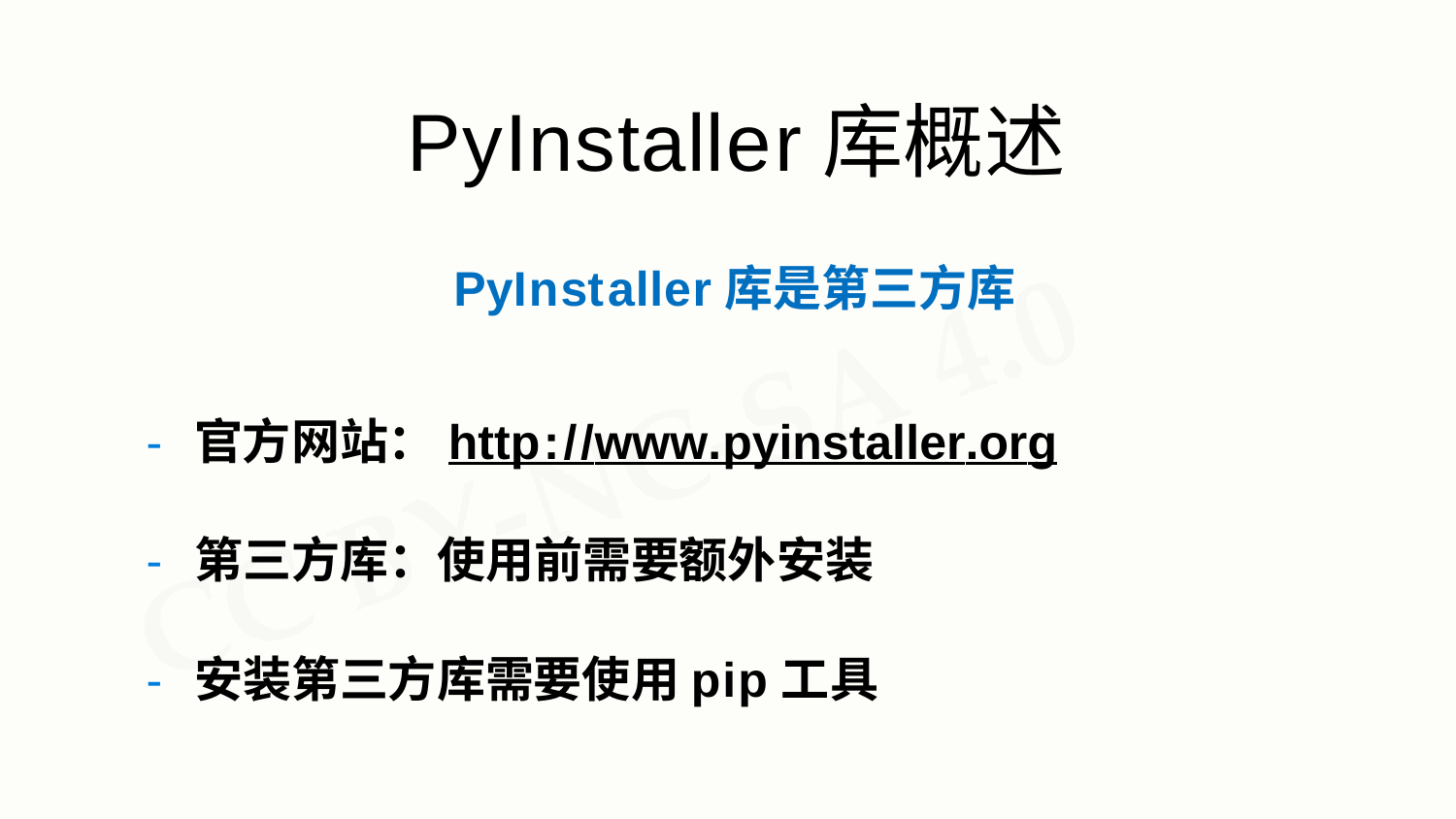

# PyInstaller库概述
PyInstaller库是第三方库

- 官方网站：http://www.pyinstaller.org

- 第三方库：使用前需要额外安装

- 安装第三方库需要使用pip工具